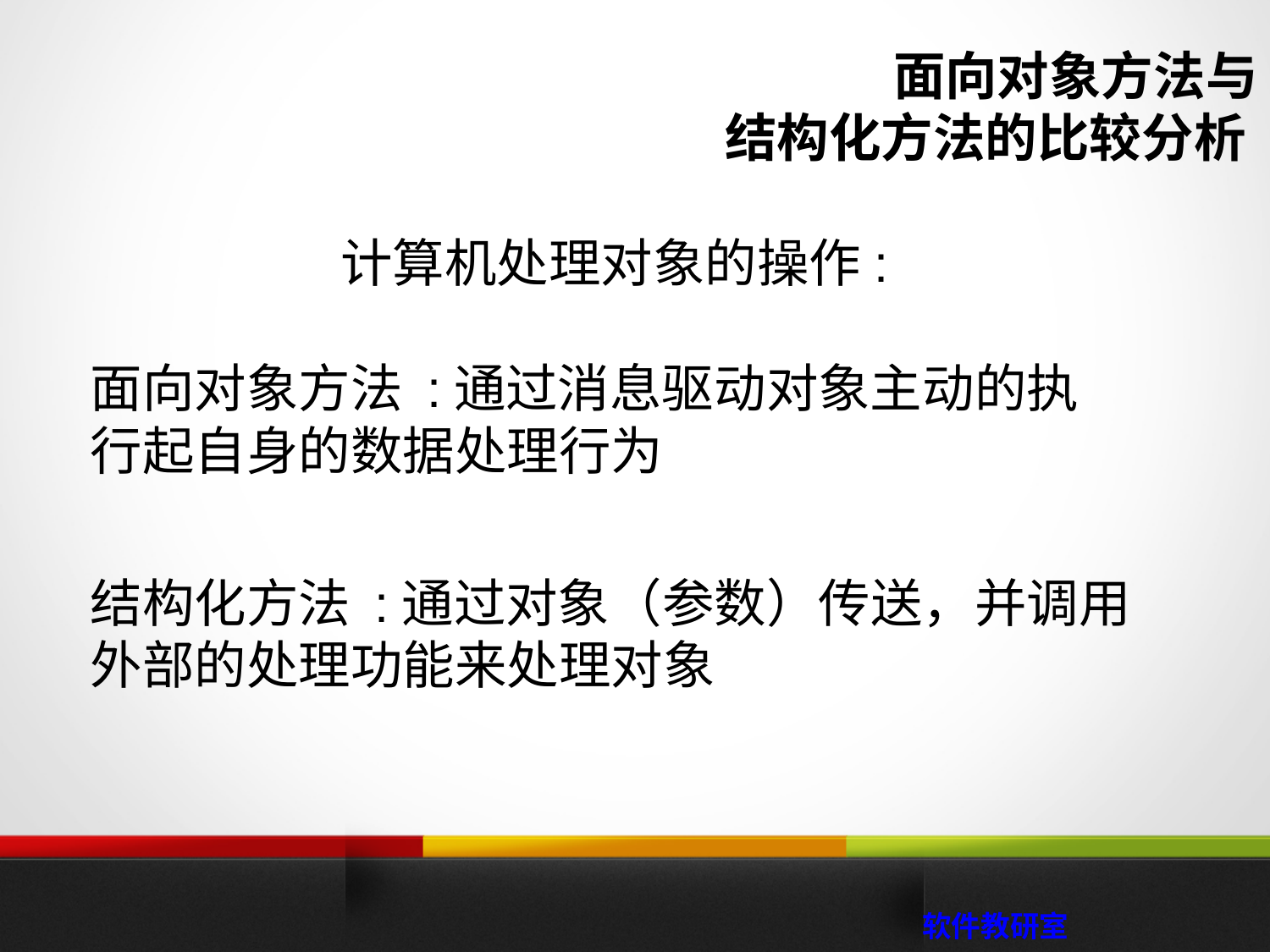

面向对象方法与
结构化方法的比较分析
# 计算机处理对象的操作:

面向对象方法 :通过消息驱动对象主动的执行起自身的数据处理行为
结构化方法 :通过对象（参数）传送，并调用外部的处理功能来处理对象
                                     软件教研室